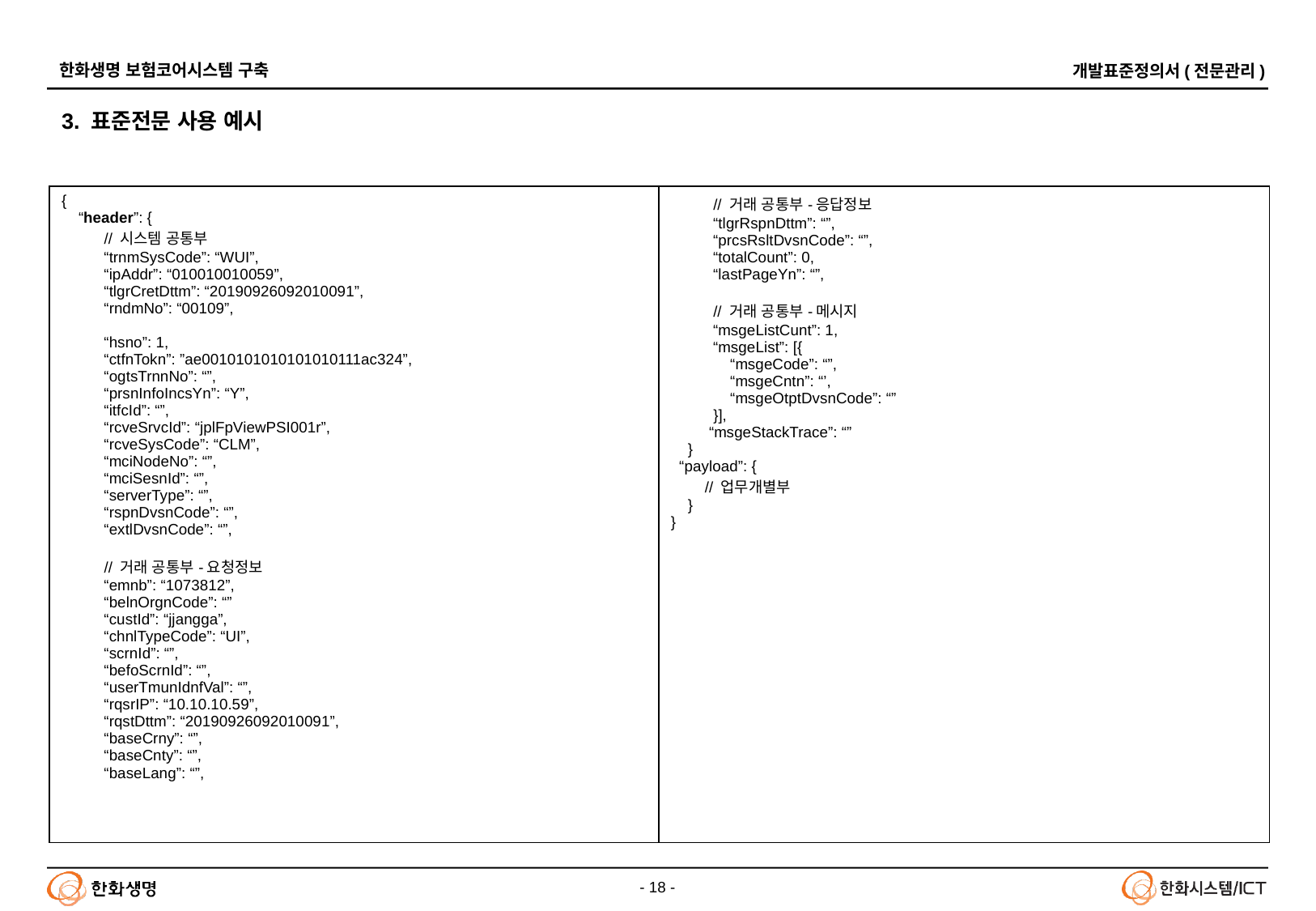

# 3. 표준전문 사용 예시
| { “header”: { // 시스템 공통부 “trnmSysCode”: “WUI”, “ipAddr”: “010010010059”, “tlgrCretDttm”: “20190926092010091”, “rndmNo”: “00109”, “hsno”: 1, “ctfnTokn”: ”ae0010101010101010111ac324”, “ogtsTrnnNo”: “”, “prsnInfoIncsYn”: “Y”, “itfcId”: “”, “rcveSrvcId”: “jplFpViewPSI001r”, “rcveSysCode”: “CLM”, “mciNodeNo”: “”, “mciSesnId”: “”, “serverType”: “”, “rspnDvsnCode”: “”, “extlDvsnCode”: “”, // 거래 공통부-요청정보 “emnb”: “1073812”, “belnOrgnCode”: “” “custId”: “jjangga”, “chnlTypeCode”: “UI”, “scrnId”: “”, “befoScrnId”: “”, “userTmunIdnfVal”: “”, “rqsrIP”: “10.10.10.59”, “rqstDttm”: “20190926092010091”, “baseCrny”: “”, “baseCnty”: “”, “baseLang”: “”, | // 거래 공통부-응답정보 “tlgrRspnDttm”: “”, “prcsRsltDvsnCode”: “”, “totalCount”: 0, “lastPageYn”: “”, // 거래 공통부-메시지 “msgeListCunt”: 1, “msgeList”: [{ “msgeCode”: “”, “msgeCntn”: “’, “msgeOtptDvsnCode”: “” }], “msgeStackTrace”: “” } “payload”: { // 업무개별부 } } |
| --- | --- |